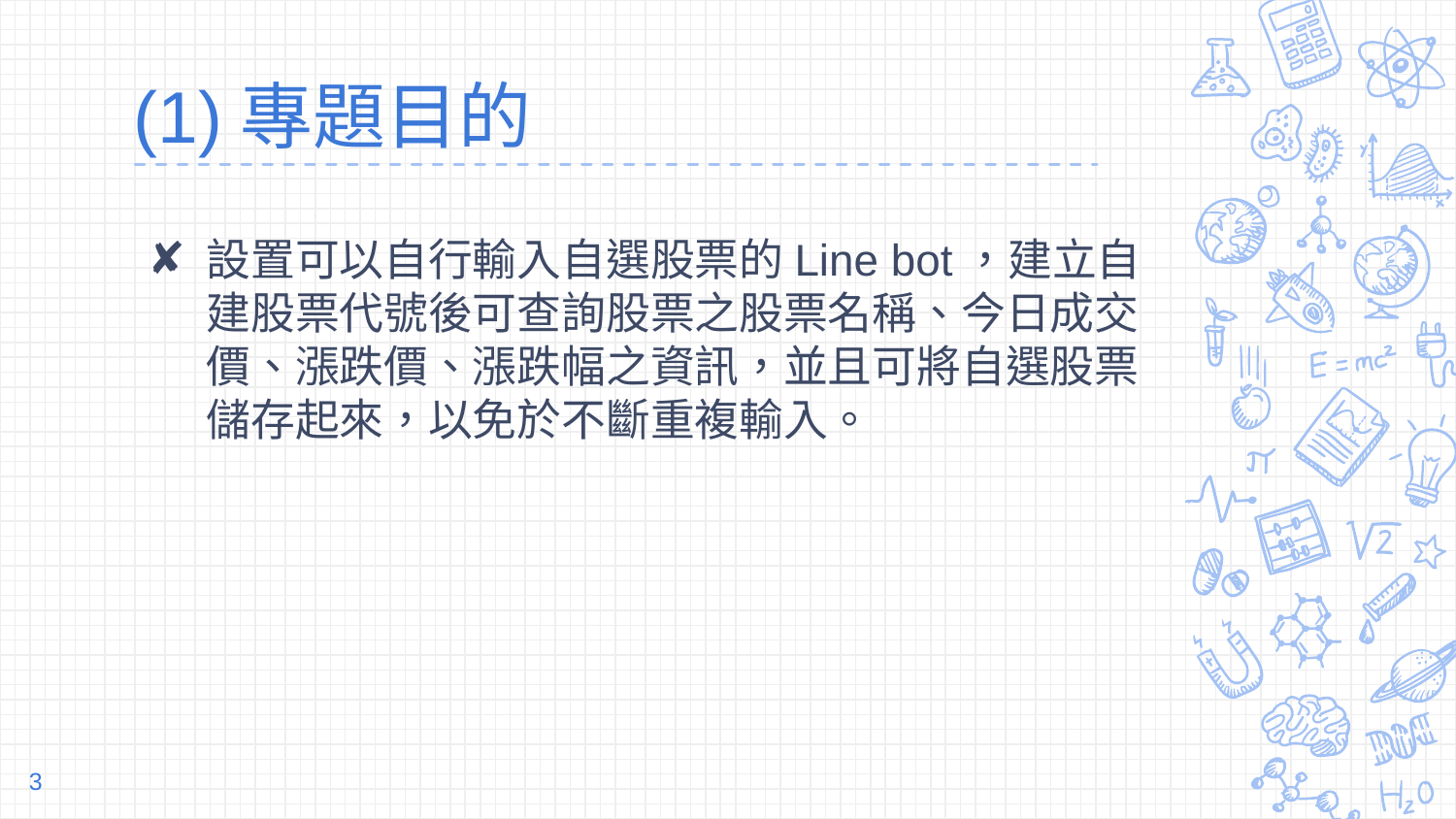

# (1)專題目的
設置可以自行輸入自選股票的Line bot，建立自建股票代號後可查詢股票之股票名稱、今日成交價、漲跌價、漲跌幅之資訊，並且可將自選股票儲存起來，以免於不斷重複輸入。
3